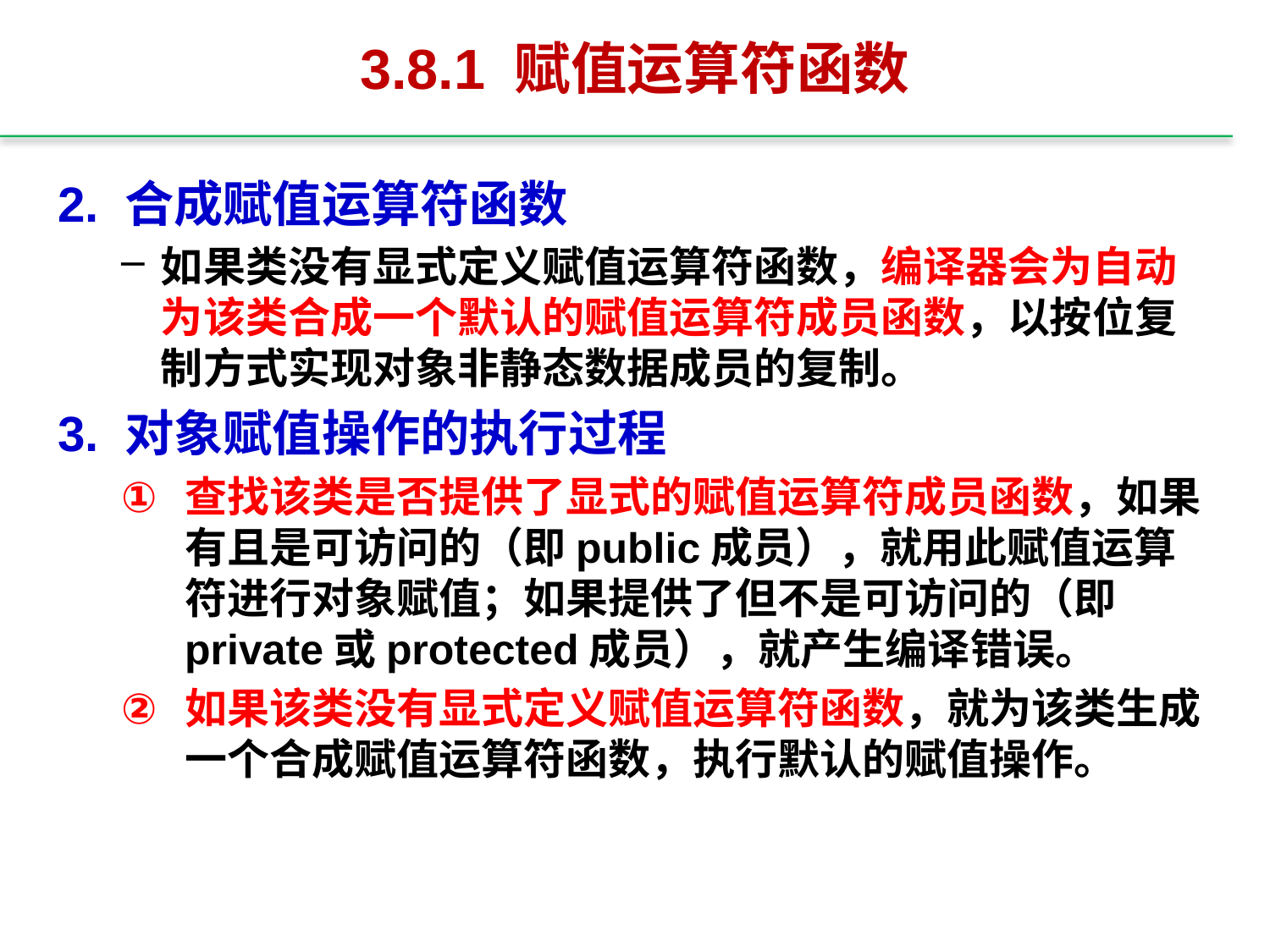

# 3.8.1 赋值运算符函数
2. 合成赋值运算符函数
如果类没有显式定义赋值运算符函数，编译器会为自动为该类合成一个默认的赋值运算符成员函数，以按位复制方式实现对象非静态数据成员的复制。
3. 对象赋值操作的执行过程
查找该类是否提供了显式的赋值运算符成员函数，如果有且是可访问的（即public成员），就用此赋值运算符进行对象赋值；如果提供了但不是可访问的（即private或protected成员），就产生编译错误。
如果该类没有显式定义赋值运算符函数，就为该类生成一个合成赋值运算符函数，执行默认的赋值操作。